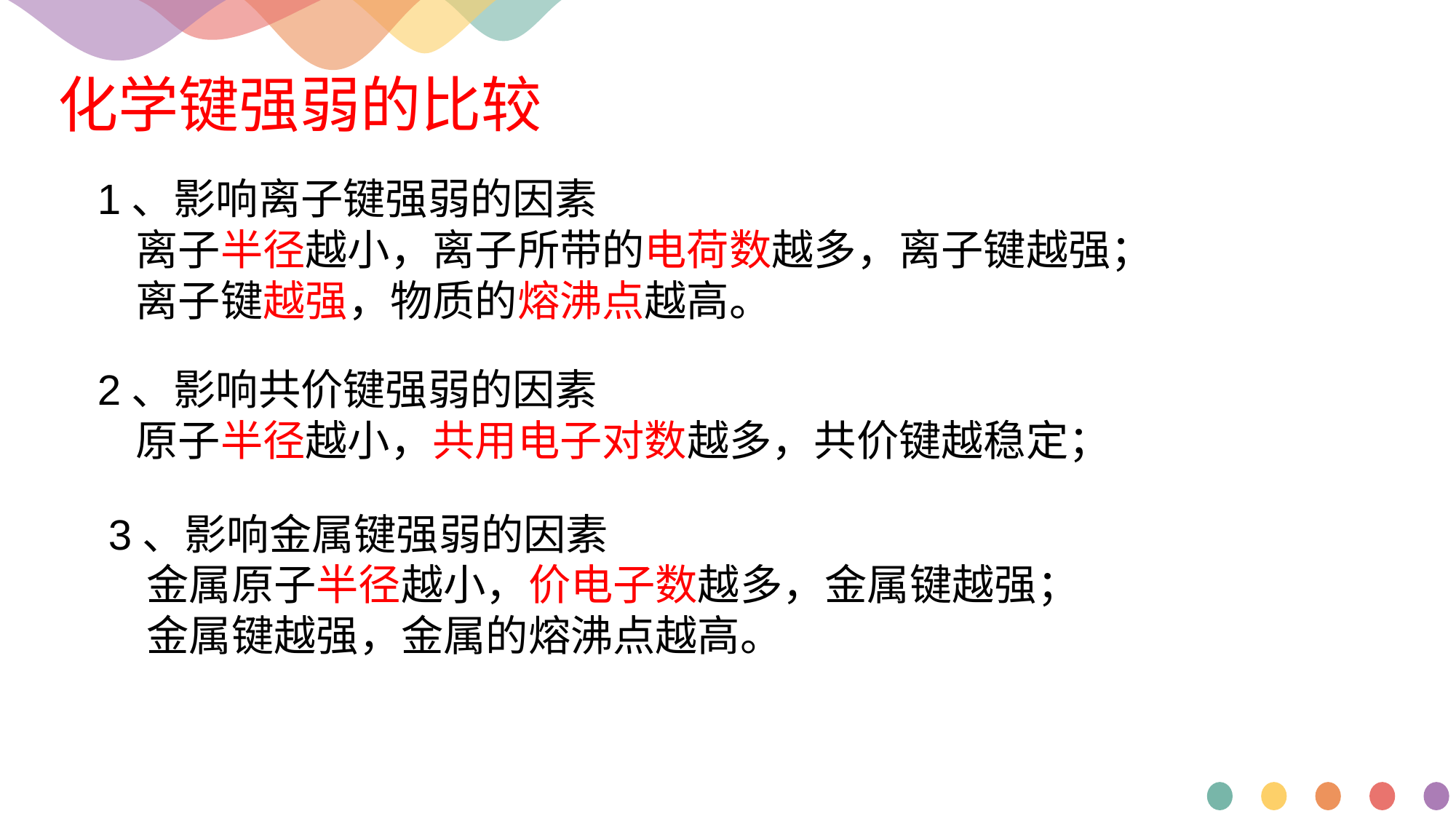

化学键强弱的比较
1、影响离子键强弱的因素
   离子半径越小，离子所带的电荷数越多，离子键越强；
   离子键越强，物质的熔沸点越高。
2、影响共价键强弱的因素
   原子半径越小，共用电子对数越多，共价键越稳定；

3、影响金属键强弱的因素
   金属原子半径越小，价电子数越多，金属键越强；
   金属键越强，金属的熔沸点越高。